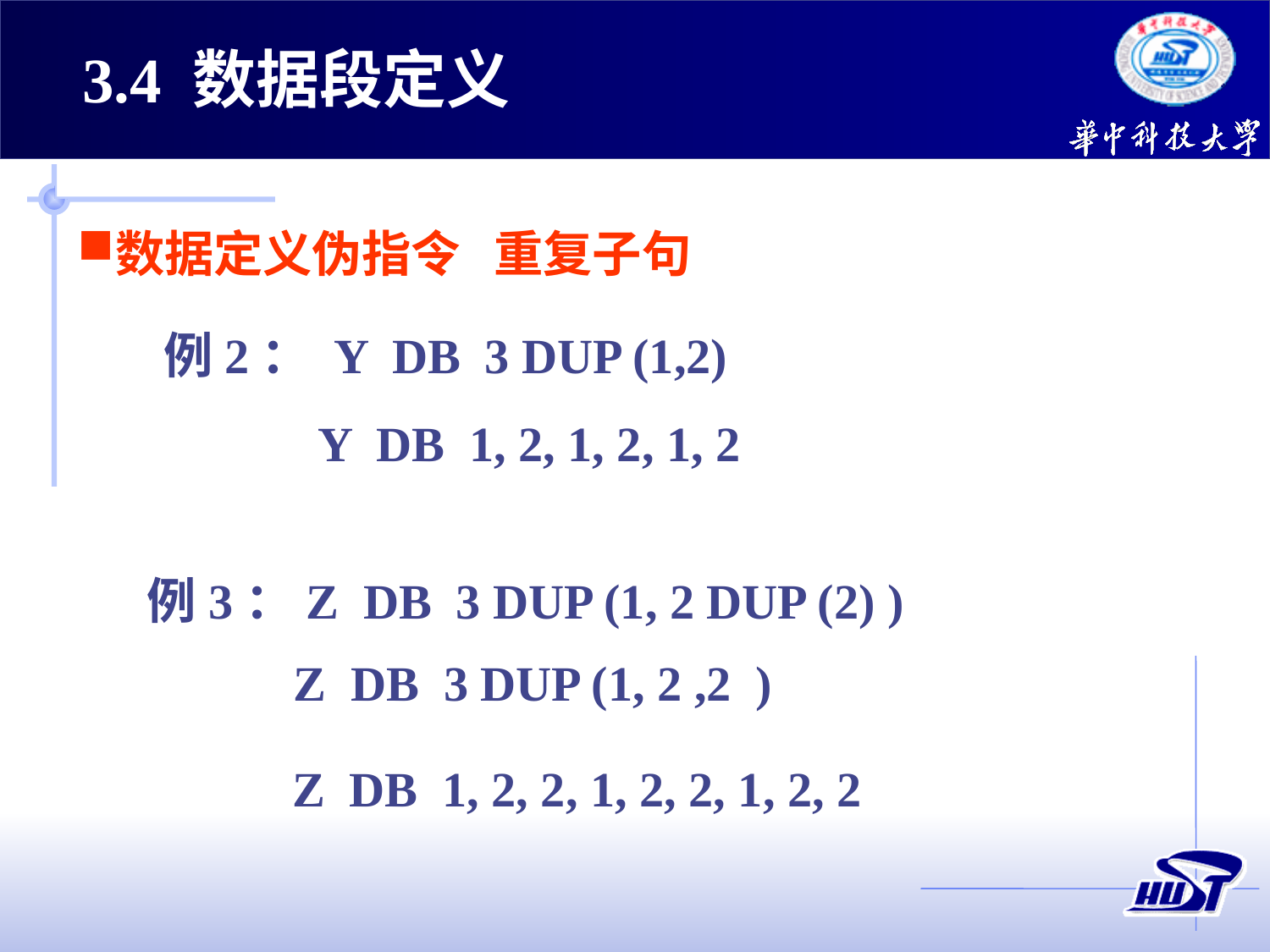

3.4 数据段定义
数据定义伪指令   重复子句
例2： Y  DB  3 DUP (1,2)
Y  DB  1, 2, 1, 2, 1, 2
例3：Z  DB  3 DUP (1, 2 DUP (2) )
Z  DB  3 DUP (1, 2 ,2  )
Z  DB  1, 2, 2, 1, 2, 2, 1, 2, 2